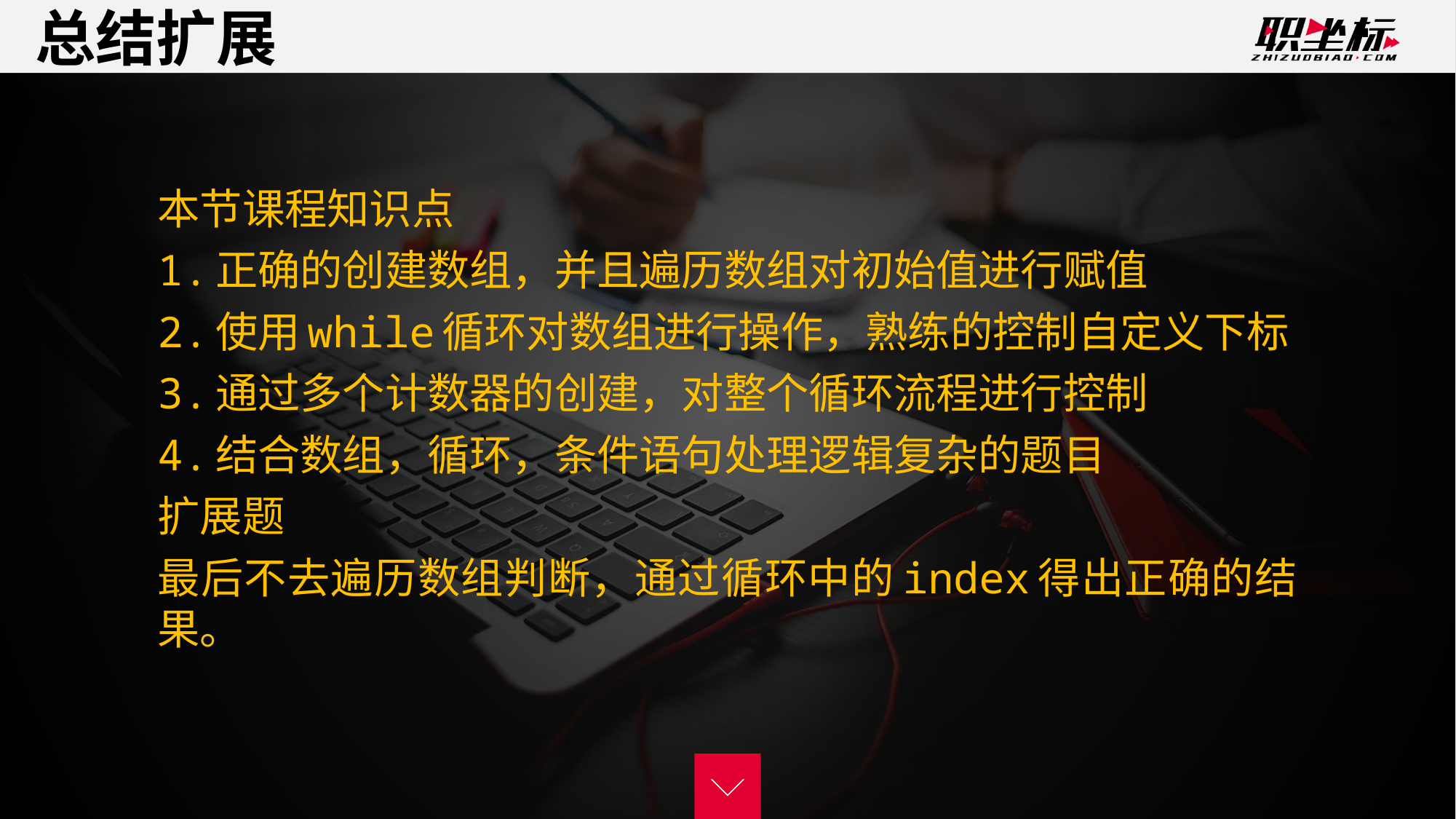

总结扩展

本节课程知识点
1.正确的创建数组，并且遍历数组对初始值进行赋值
2.使用while循环对数组进行操作，熟练的控制自定义下标
3.通过多个计数器的创建，对整个循环流程进行控制
4.结合数组，循环，条件语句处理逻辑复杂的题目
扩展题
最后不去遍历数组判断，通过循环中的index得出正确的结果。